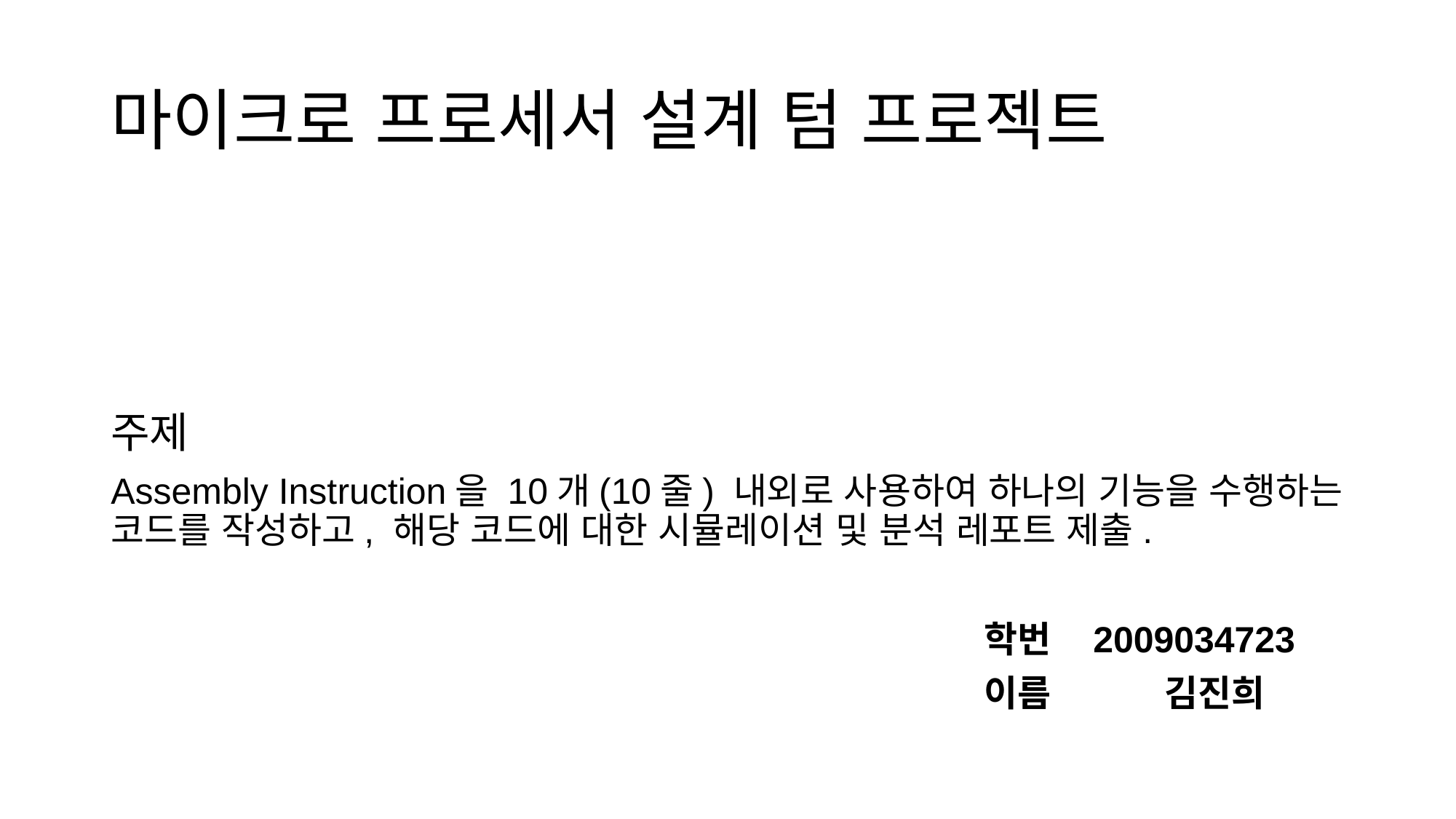

# 마이크로 프로세서 설계 텀 프로젝트

주제
Assembly Instruction을 10개(10줄) 내외로 사용하여 하나의 기능을 수행하는 코드를 작성하고, 해당 코드에 대한 시뮬레이션 및 분석 레포트 제출.

								학번	2009034723
								이름	       김진희